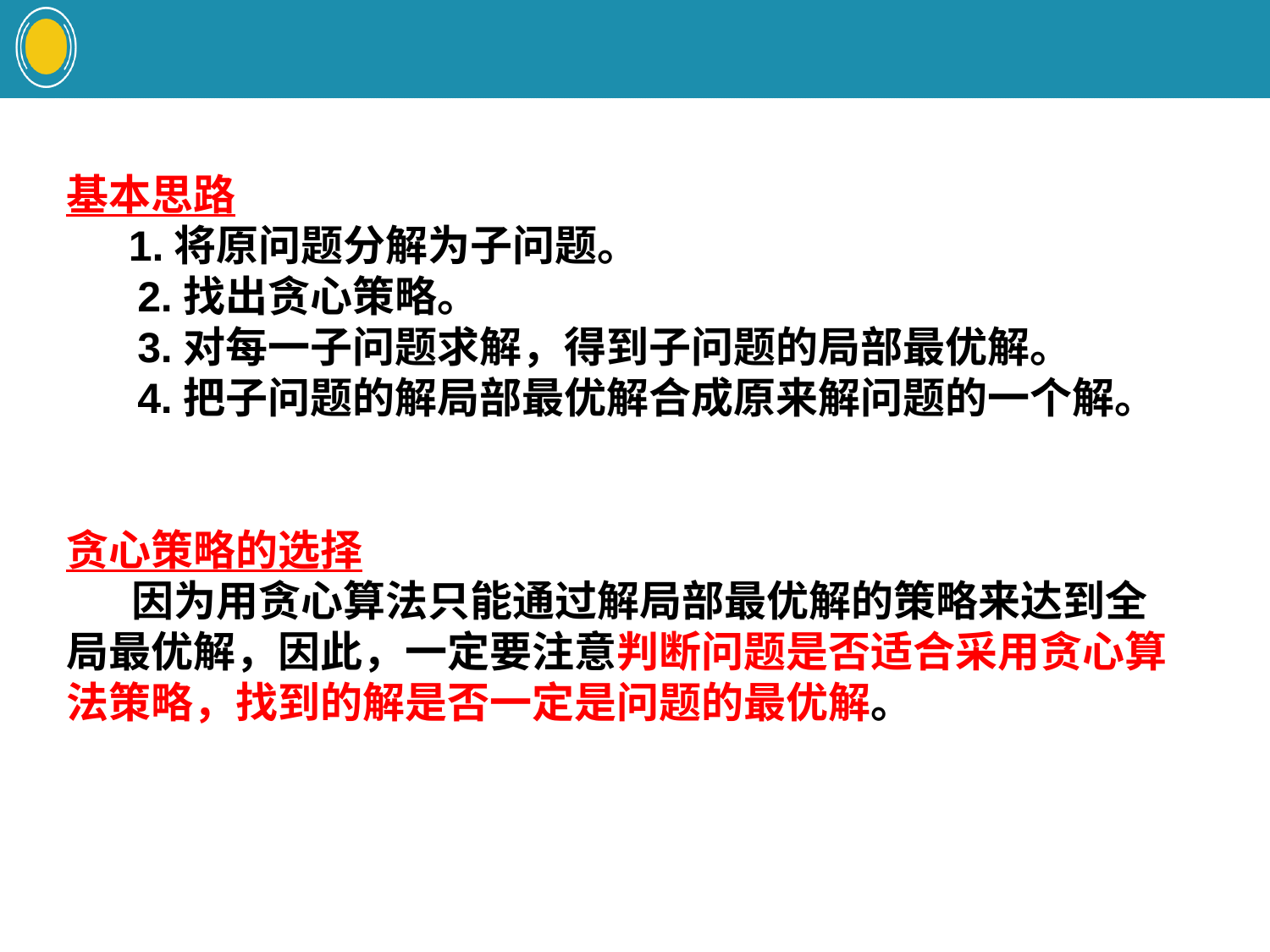

#
基本思路
       1.将原问题分解为子问题。
      2.找出贪心策略。
      3.对每一子问题求解，得到子问题的局部最优解。
      4.把子问题的解局部最优解合成原来解问题的一个解。

贪心策略的选择
        因为用贪心算法只能通过解局部最优解的策略来达到全局最优解，因此，一定要注意判断问题是否适合采用贪心算法策略，找到的解是否一定是问题的最优解。